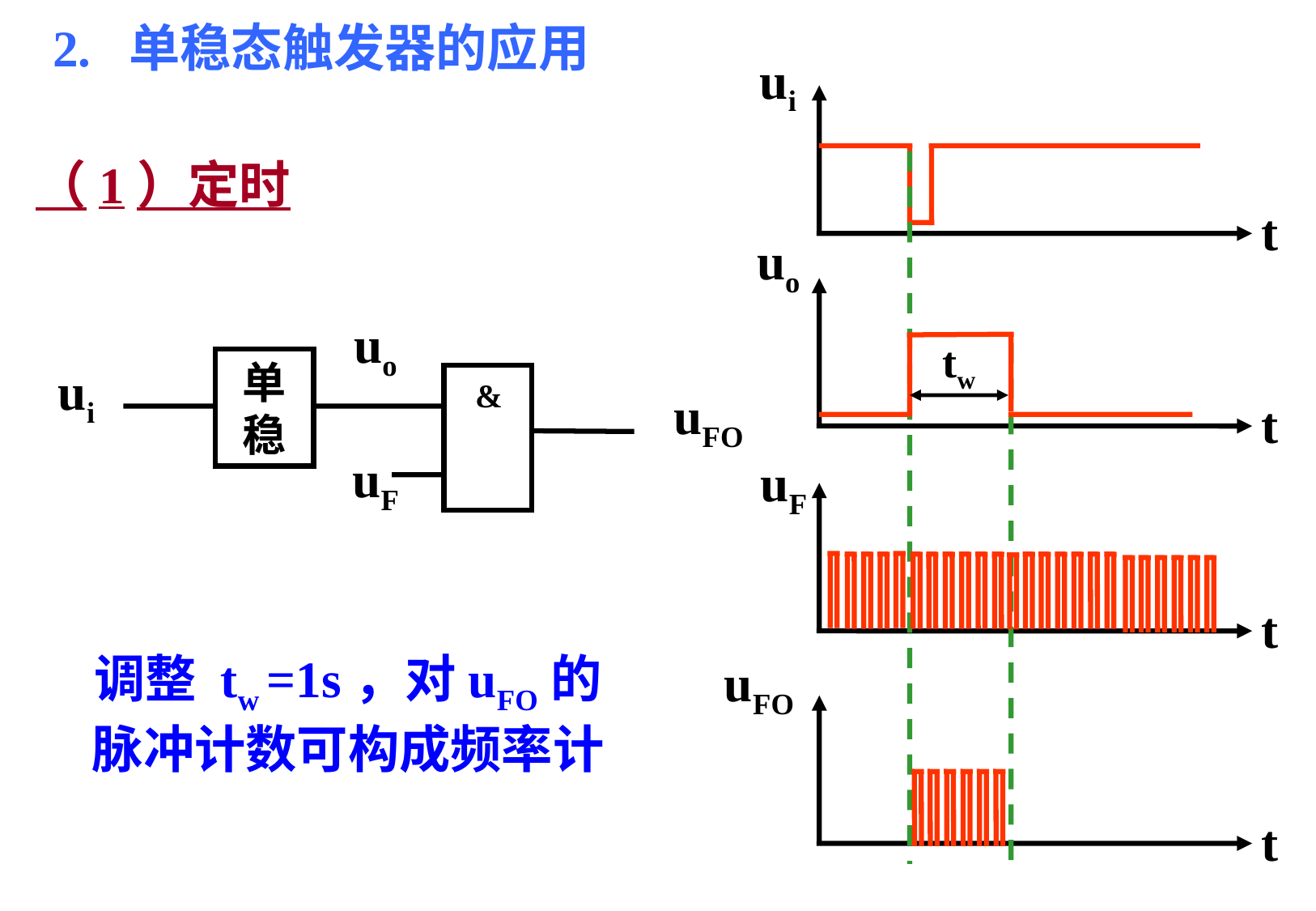

2.  单稳态触发器的应用
ui

t

（1）定时

uo

t

uo
单稳
ui

&
uFO

uF

tw

uF

t

调整 tw =1s，对uFO的脉冲计数可构成频率计
uFO

t